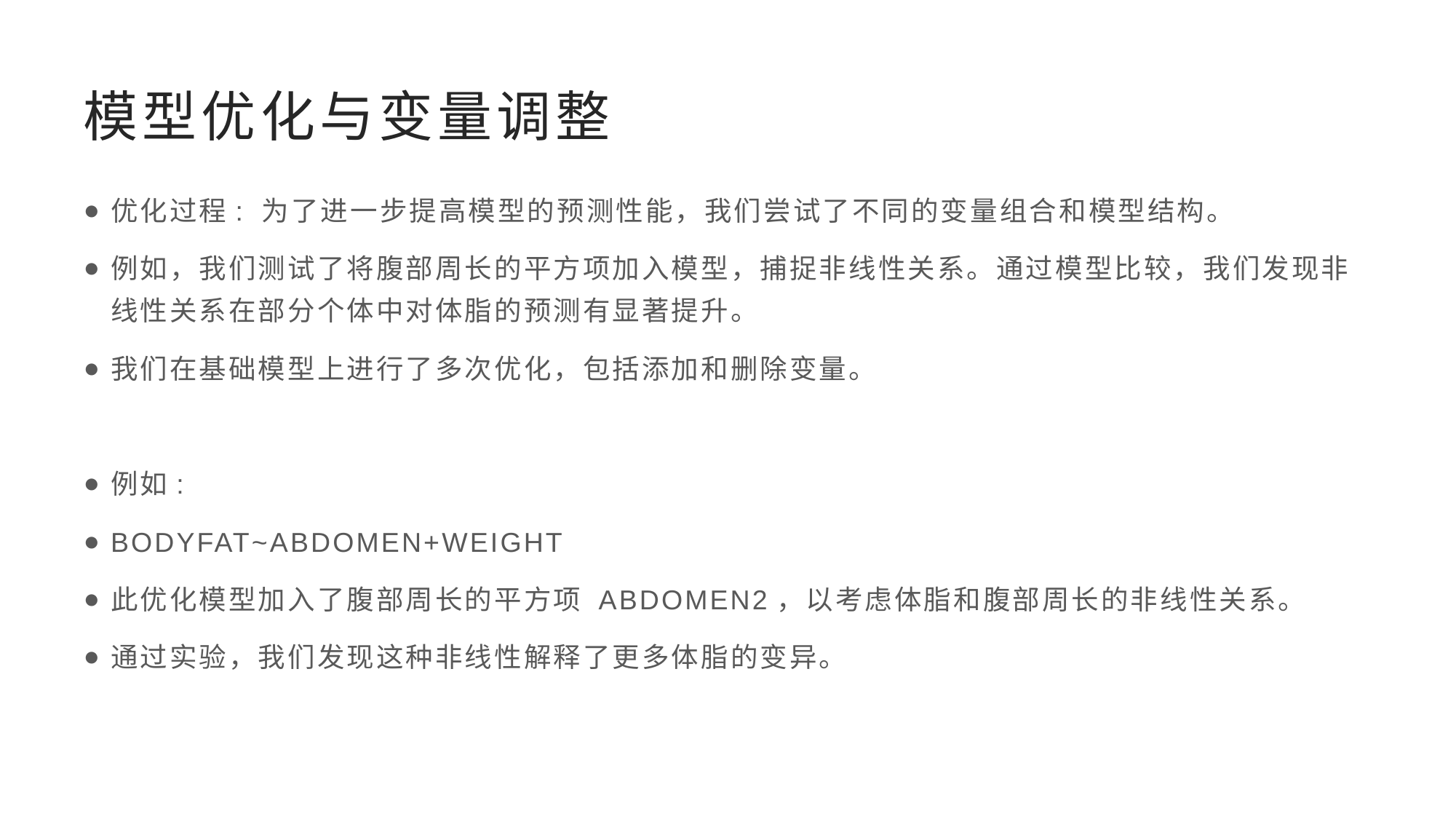

# 模型优化与变量调整
优化过程: 为了进一步提高模型的预测性能，我们尝试了不同的变量组合和模型结构。
例如，我们测试了将腹部周长的平方项加入模型，捕捉非线性关系。通过模型比较，我们发现非线性关系在部分个体中对体脂的预测有显著提升。
我们在基础模型上进行了多次优化，包括添加和删除变量。

例如:
BODYFAT~ABDOMEN+WEIGHT
此优化模型加入了腹部周长的平方项 ABDOMEN2，以考虑体脂和腹部周长的非线性关系。
通过实验，我们发现这种非线性解释了更多体脂的变异。